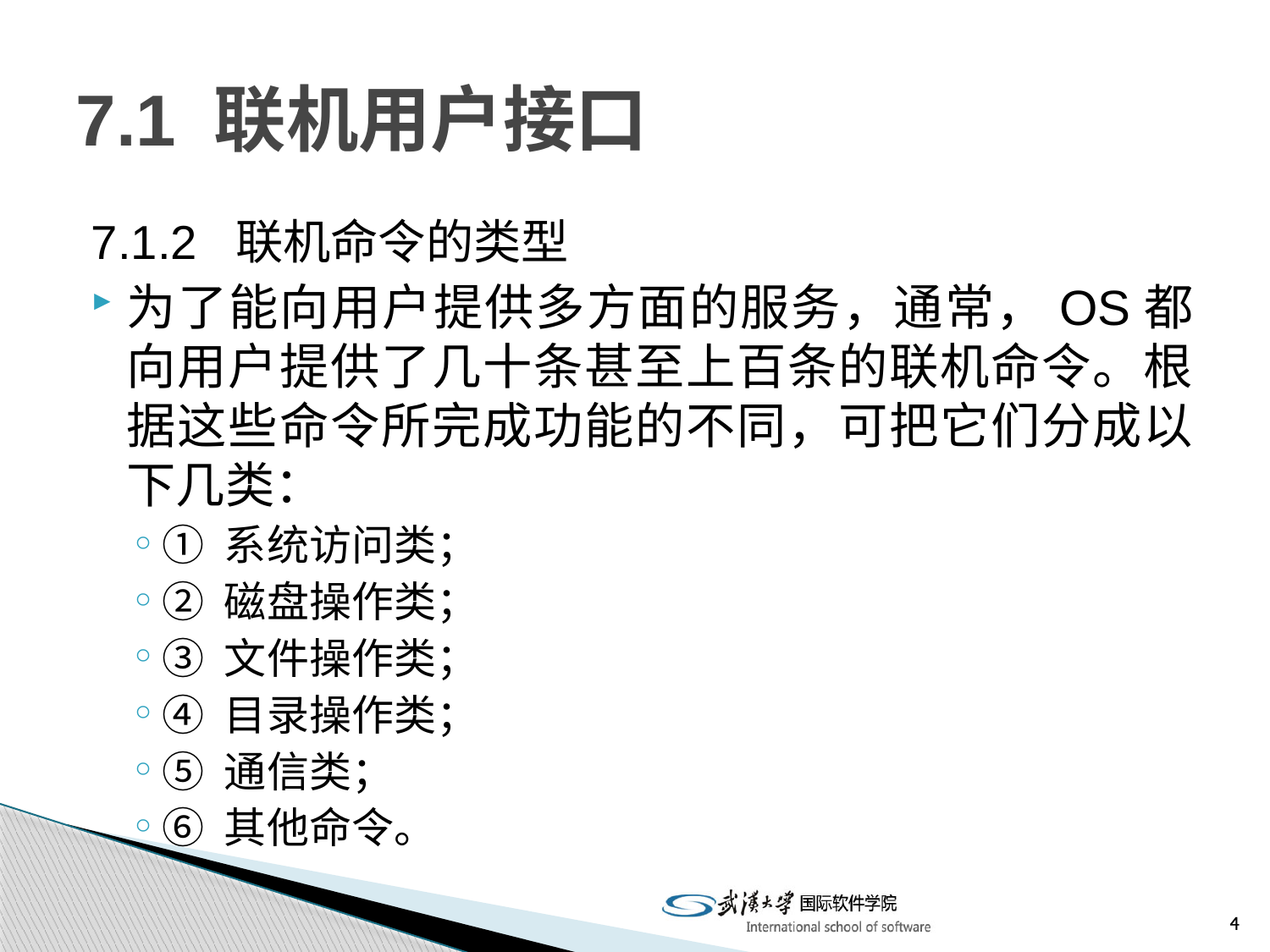

# 7.1 联机用户接口
7.1.2  联机命令的类型
为了能向用户提供多方面的服务，通常，OS都向用户提供了几十条甚至上百条的联机命令。根据这些命令所完成功能的不同，可把它们分成以下几类：
① 系统访问类；
② 磁盘操作类；
③ 文件操作类；
④ 目录操作类；
⑤ 通信类；
⑥ 其他命令。
4